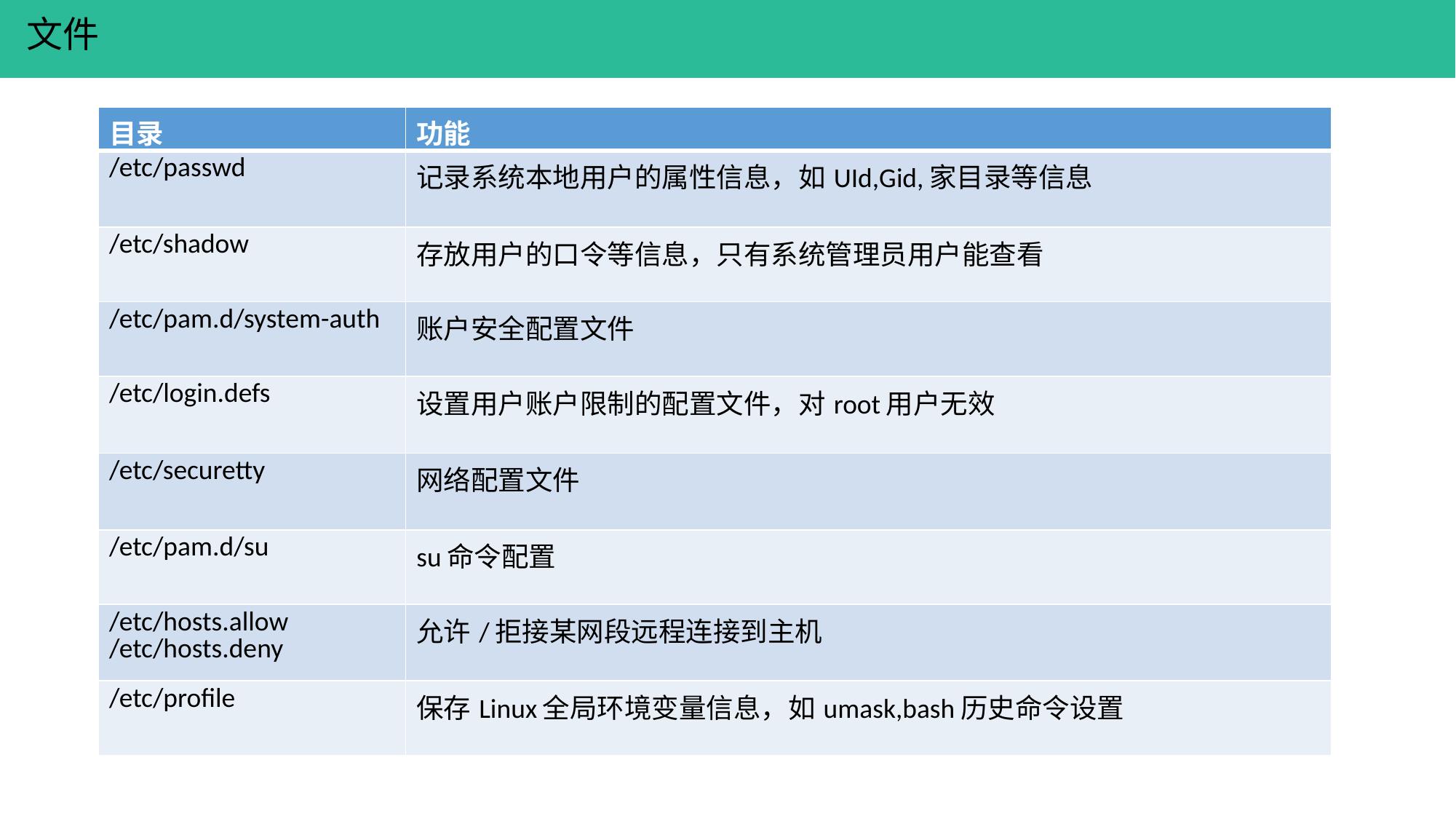

文件
| 目录 | 功能 |
| --- | --- |
| /etc/passwd | 记录系统本地用户的属性信息，如UId,Gid,家目录等信息 |
| /etc/shadow | 存放用户的口令等信息，只有系统管理员用户能查看 |
| /etc/pam.d/system-auth | 账户安全配置文件 |
| /etc/login.defs | 设置用户账户限制的配置文件，对root用户无效 |
| /etc/securetty | 网络配置文件 |
| /etc/pam.d/su | su命令配置 |
| /etc/hosts.allow /etc/hosts.deny | 允许/拒接某网段远程连接到主机 |
| /etc/profile | 保存Linux全局环境变量信息，如umask,bash历史命令设置 |